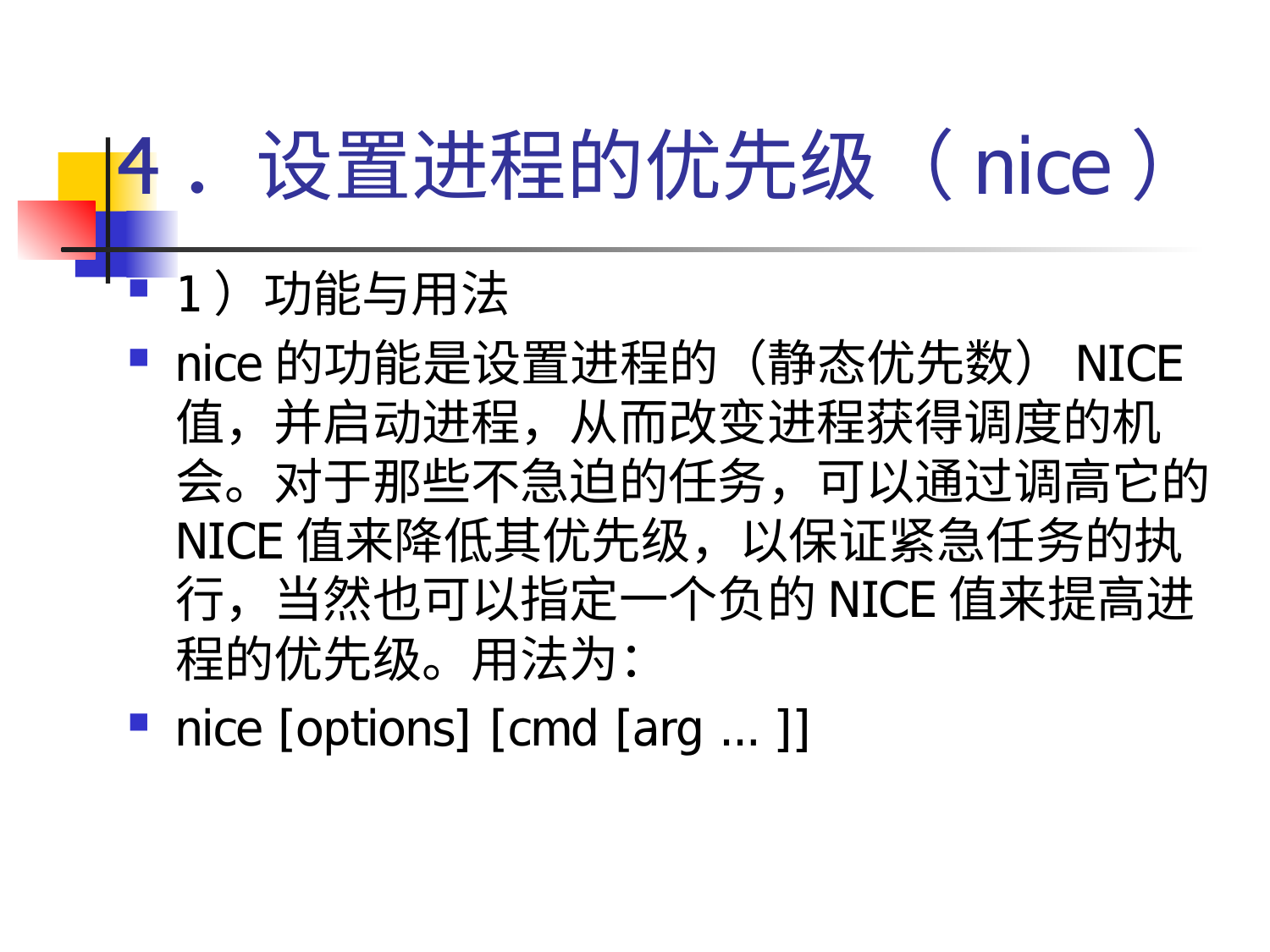

# 4．设置进程的优先级（nice）
1）功能与用法
nice的功能是设置进程的（静态优先数）NICE值，并启动进程，从而改变进程获得调度的机会。对于那些不急迫的任务，可以通过调高它的NICE值来降低其优先级，以保证紧急任务的执行，当然也可以指定一个负的NICE值来提高进程的优先级。用法为：
nice [options] [cmd [arg … ]]